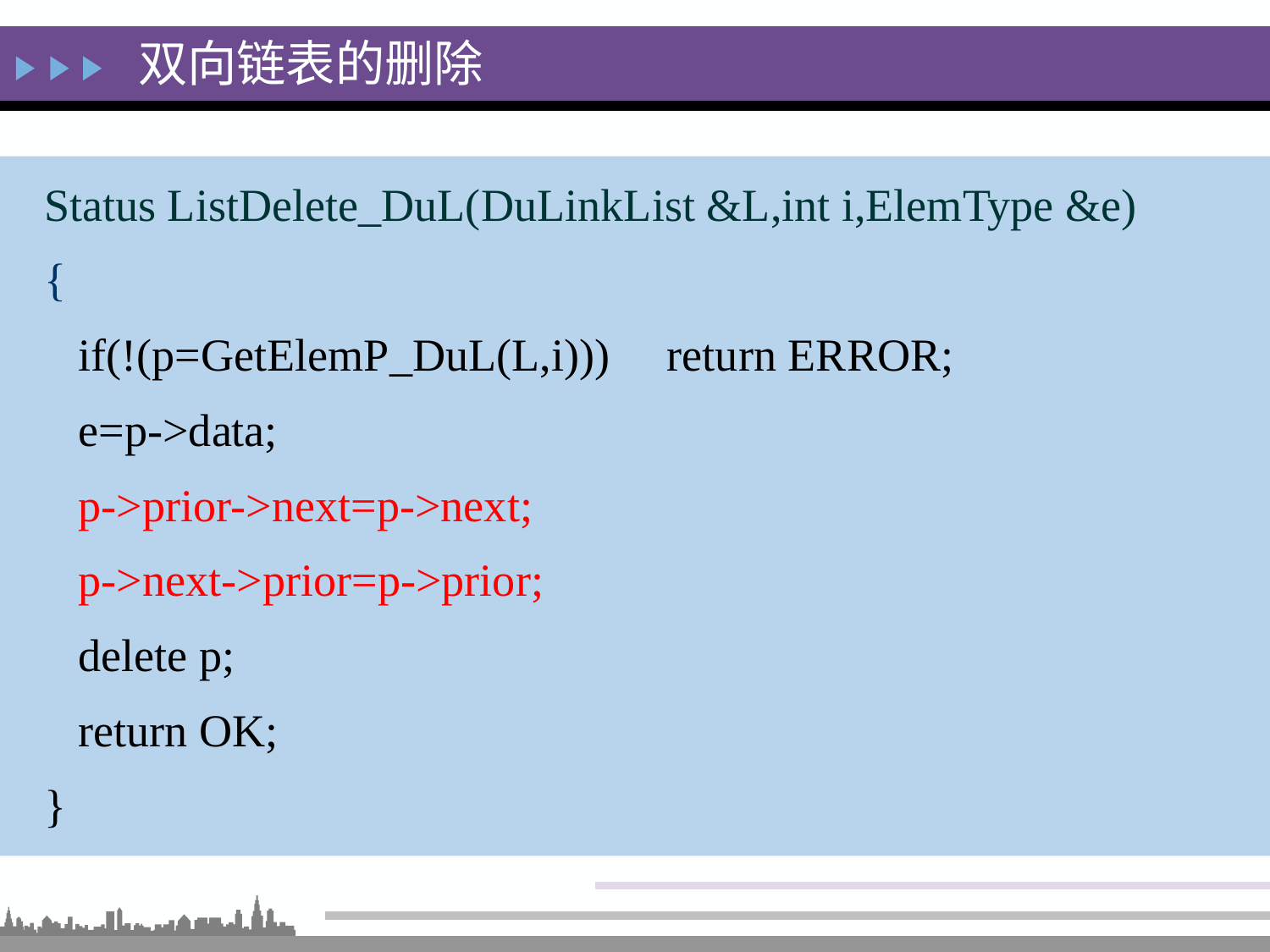

双向链表的删除

Status ListDelete_DuL(DuLinkList &L,int i,ElemType &e)
{
   if(!(p=GetElemP_DuL(L,i)))     return ERROR;
   e=p->data;
   p->prior->next=p->next;
   p->next->prior=p->prior;
   delete p;
   return OK;
}